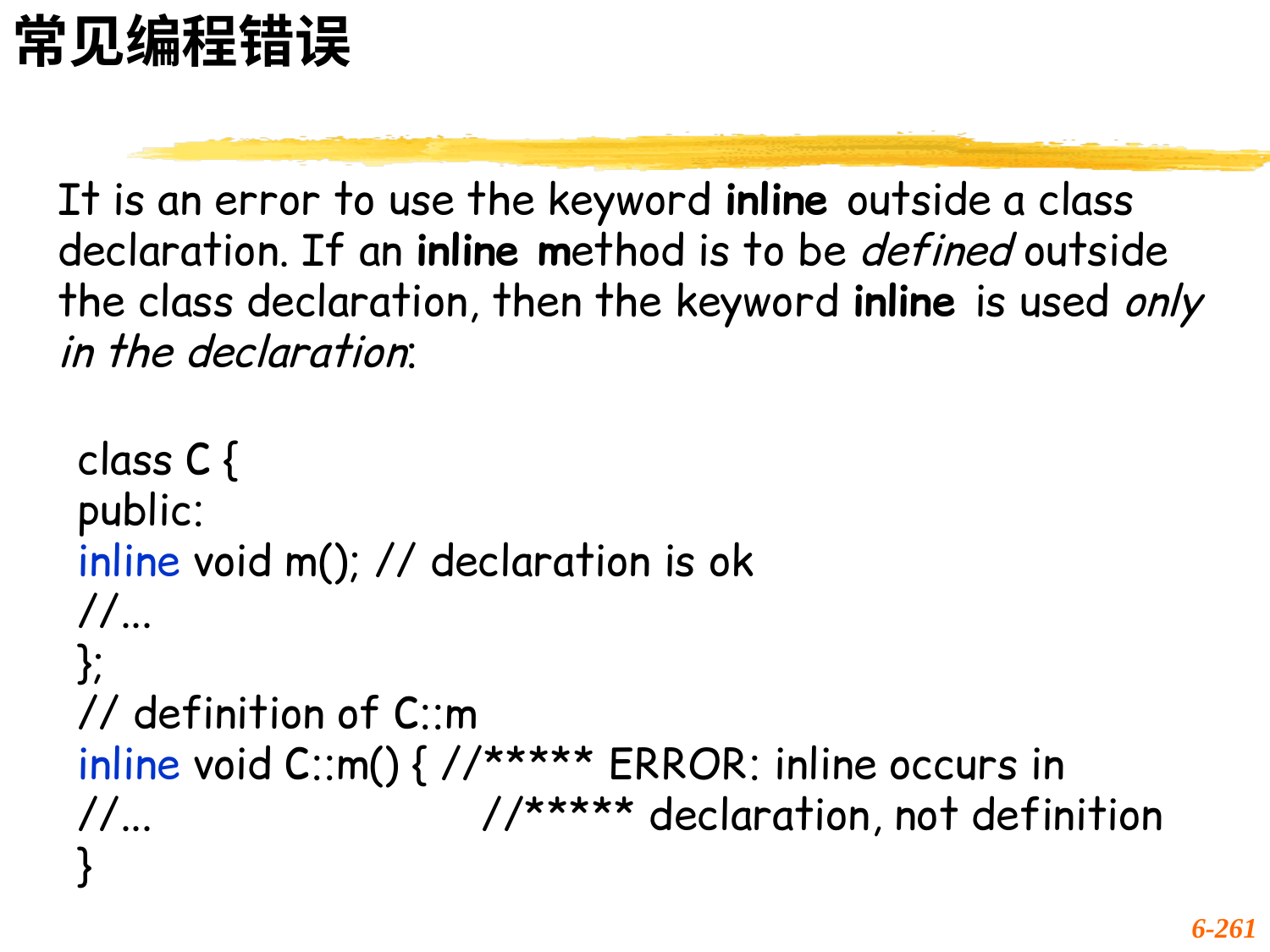

常见编程错误
# It is an error to use the keyword inline outside a class declaration. If an inline method is to be defined outside the class declaration, then the keyword inline is used only in the declaration:
class C {
public:
inline void m(); // declaration is ok
//...
};
// definition of C::m
inline void C::m() { //***** ERROR: inline occurs in
//...                          //***** declaration, not definition
}